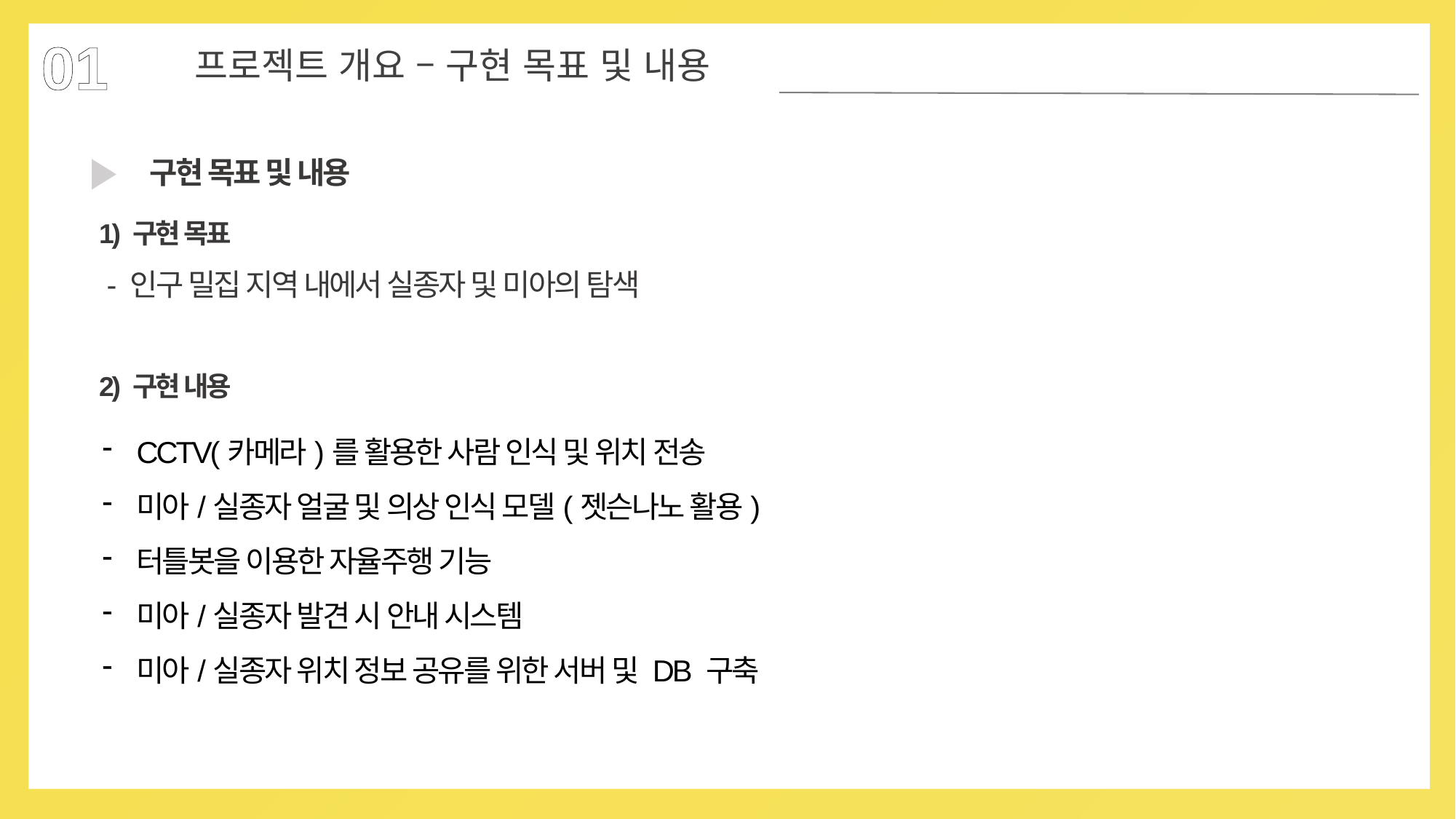

로 획득한 여러 영상에서 실종자를 판단 후 위치를 특정
01
프로젝트 개요 – 구현 목표 및 내용
▶
구현 목표 및 내용
1) 구현 목표
- 인구 밀집 지역 내에서 실종자 및 미아의 탐색
2) 구현 내용
CCTV(카메라)를 활용한 사람 인식 및 위치 전송
미아/실종자 얼굴 및 의상 인식 모델(젯슨나노 활용)
터틀봇을 이용한 자율주행 기능
미아/실종자 발견 시 안내 시스템
미아/실종자 위치 정보 공유를 위한 서버 및 DB 구축